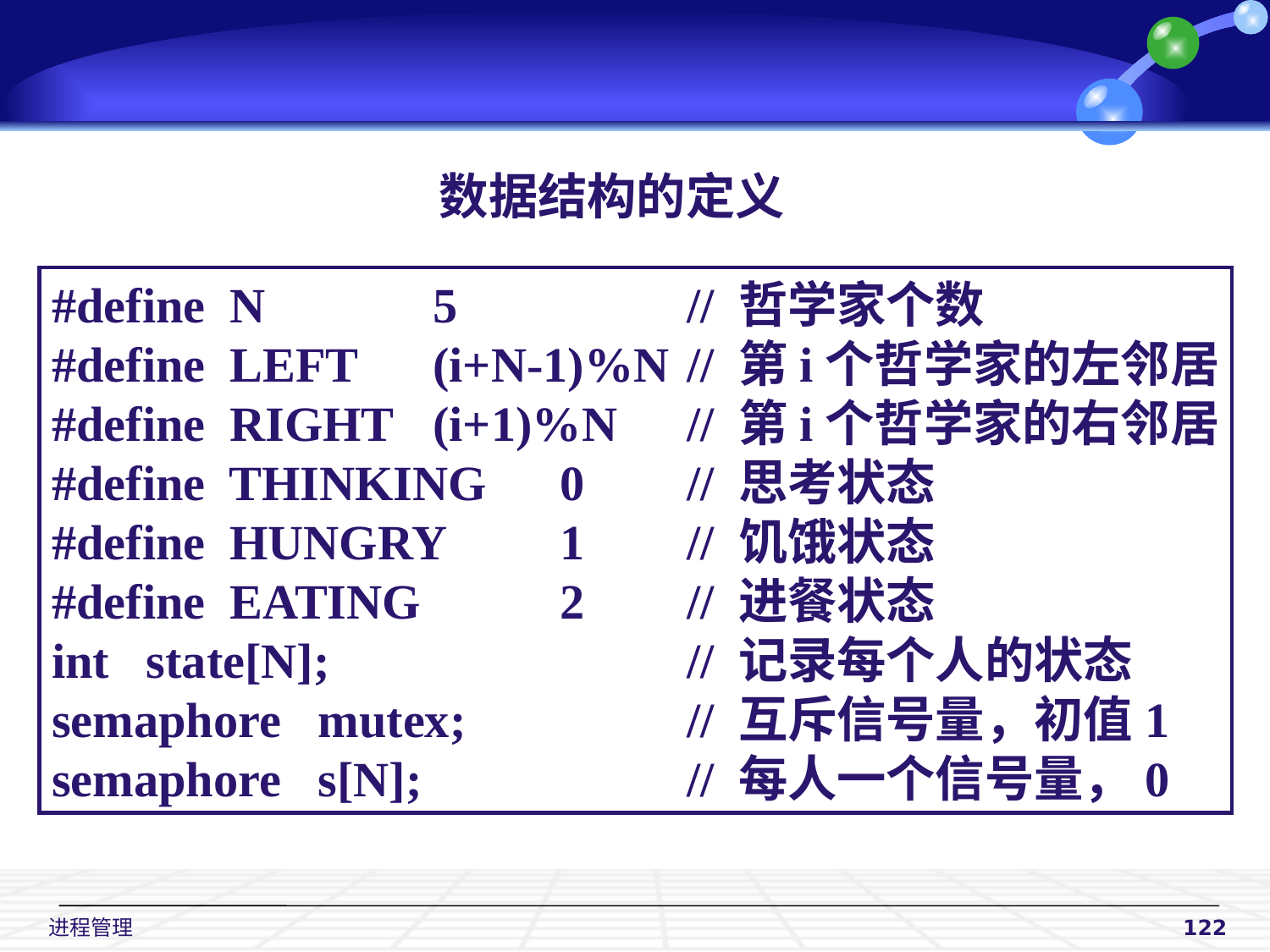

数据结构的定义
#define  N		5		// 哲学家个数
#define  LEFT	(i+N-1)%N	// 第i个哲学家的左邻居
#define  RIGHT	(i+1)%N	// 第i个哲学家的右邻居
#define  THINKING	0	// 思考状态
#define  HUNGRY	1	// 饥饿状态
#define  EATING		2	// 进餐状态
int   state[N];			// 记录每个人的状态
semaphore   mutex;		// 互斥信号量，初值1
semaphore   s[N];			// 每人一个信号量，0
   进程管理
122